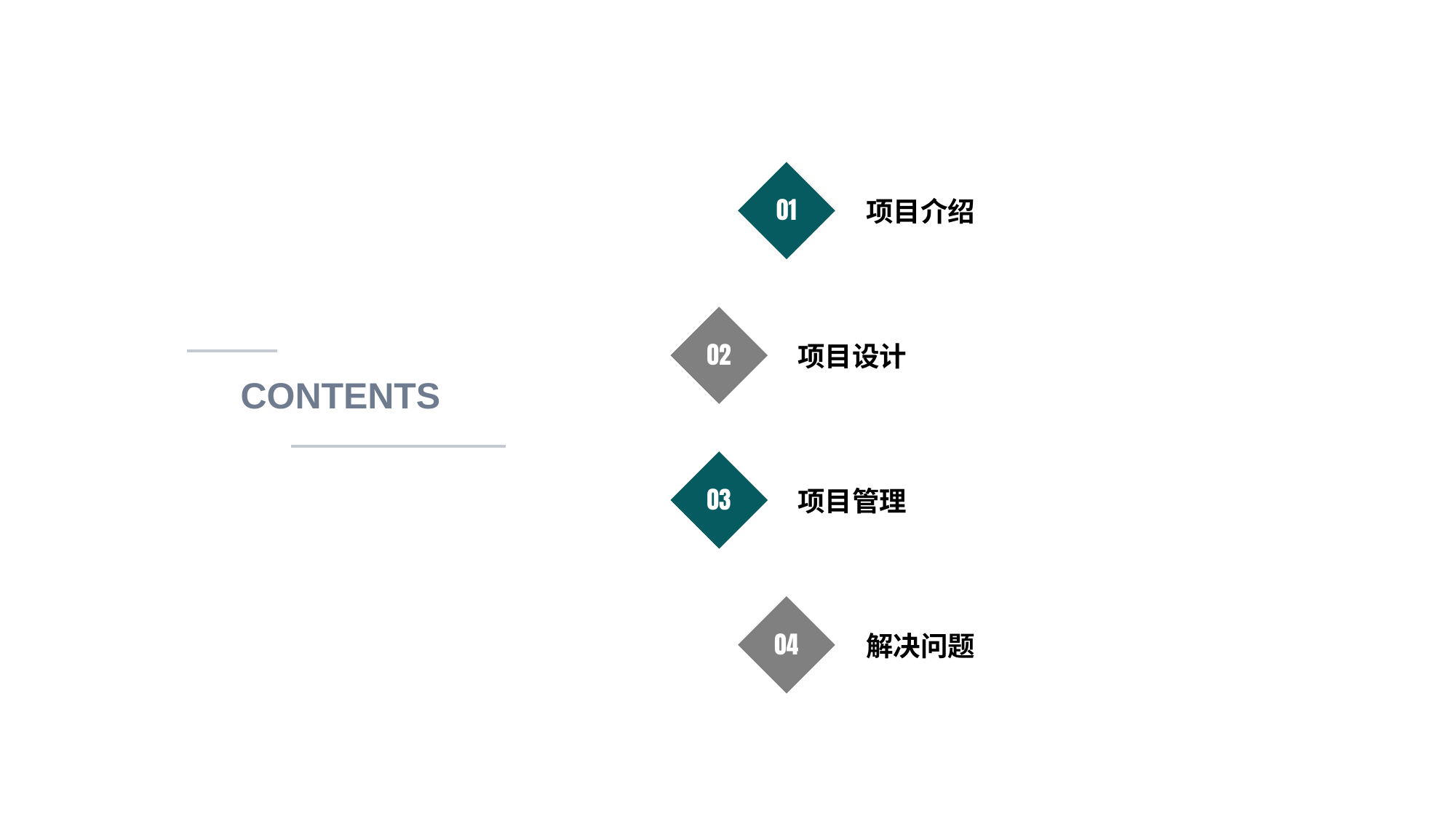

01
项目介绍
02
项目设计
CONTENTS
03
项目管理
04
解决问题